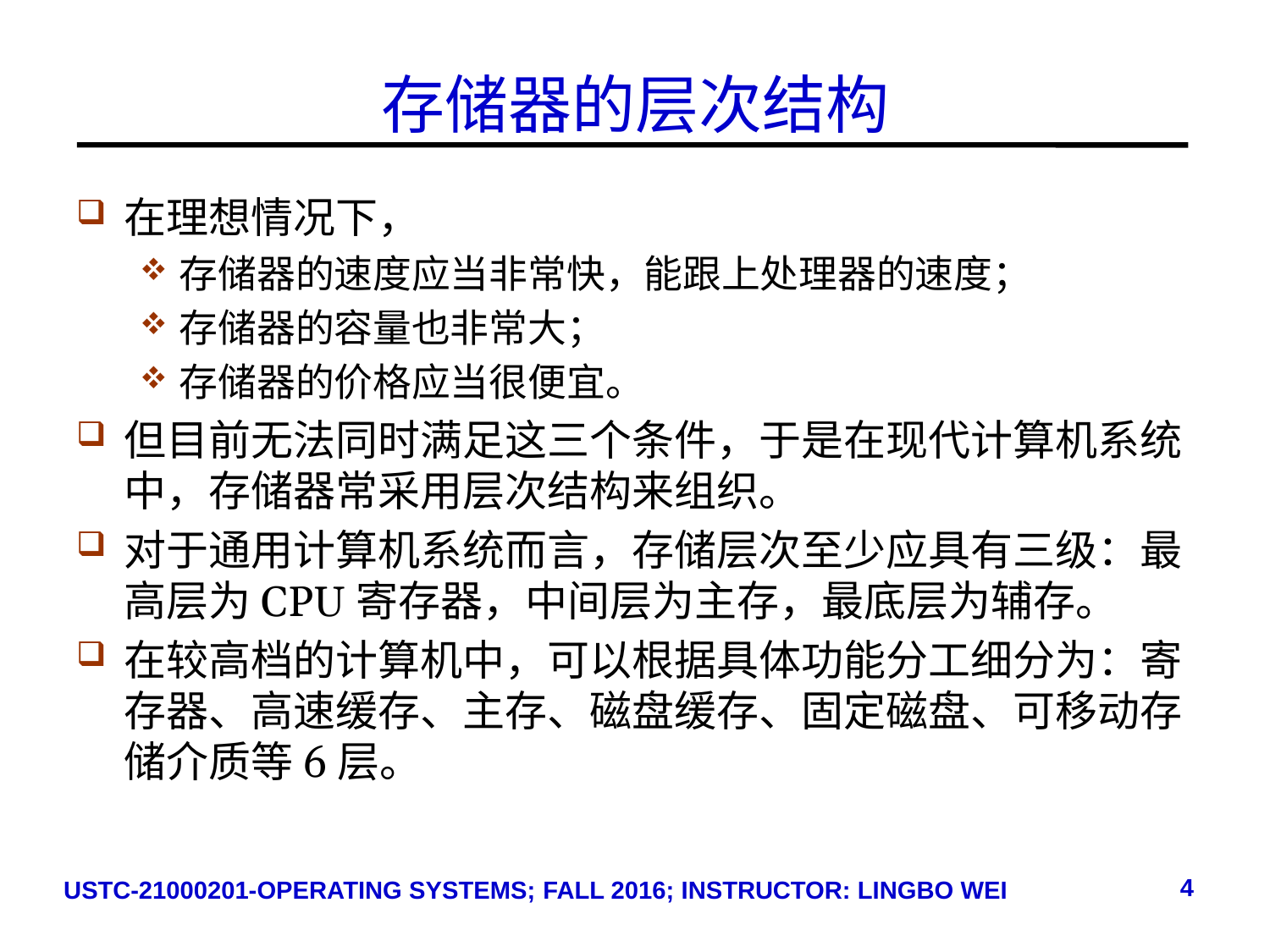

# 存储器的层次结构
在理想情况下，
存储器的速度应当非常快，能跟上处理器的速度；
存储器的容量也非常大；
存储器的价格应当很便宜。
但目前无法同时满足这三个条件，于是在现代计算机系统中，存储器常采用层次结构来组织。
对于通用计算机系统而言，存储层次至少应具有三级：最高层为CPU寄存器，中间层为主存，最底层为辅存。
在较高档的计算机中，可以根据具体功能分工细分为：寄存器、高速缓存、主存、磁盘缓存、固定磁盘、可移动存储介质等6层。
4
USTC-21000201-OPERATING SYSTEMS; FALL 2016; INSTRUCTOR: LINGBO WEI